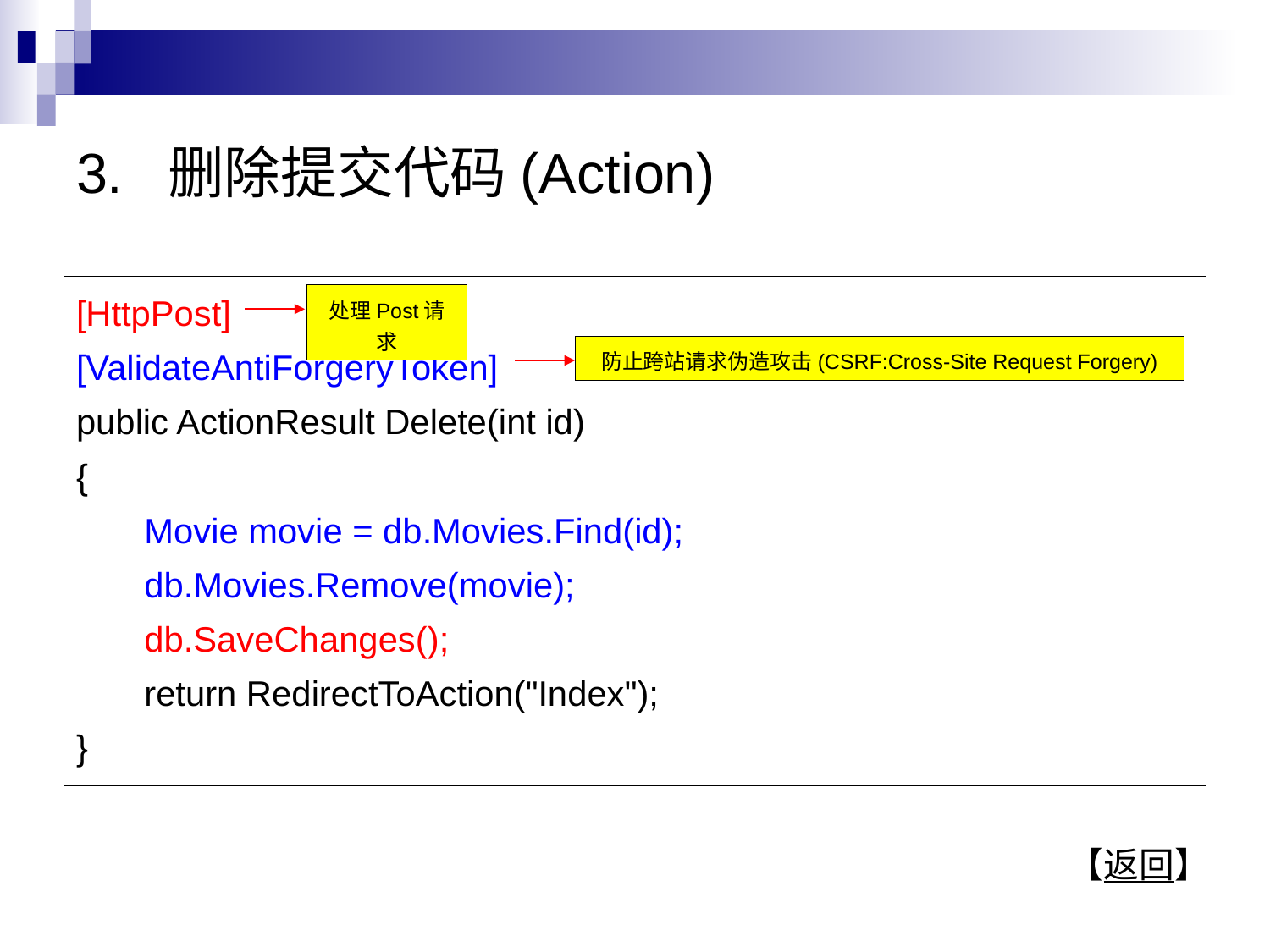

3.  删除提交代码(Action)
[HttpPost]
[ValidateAntiForgeryToken]
public ActionResult Delete(int id)
{
       Movie movie = db.Movies.Find(id);
       db.Movies.Remove(movie);
       db.SaveChanges();
       return RedirectToAction("Index");
}
处理Post请求
防止跨站请求伪造攻击(CSRF:Cross-Site Request Forgery)
【返回】